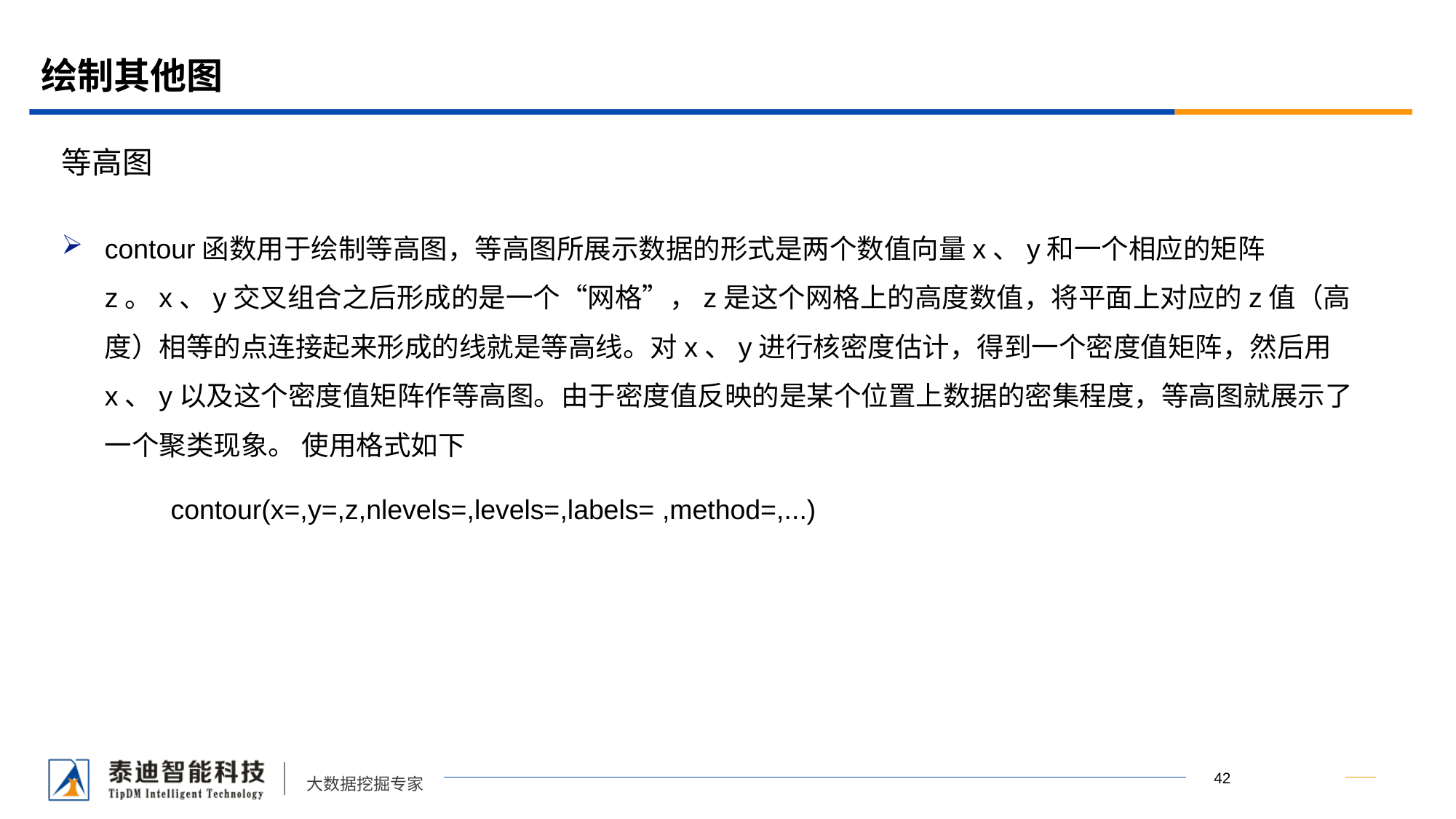

# 绘制其他图
等高图
contour函数用于绘制等高图，等高图所展示数据的形式是两个数值向量x、y和一个相应的矩阵z。x、y交叉组合之后形成的是一个“网格”，z是这个网格上的高度数值，将平面上对应的z值（高度）相等的点连接起来形成的线就是等高线。对x、y进行核密度估计，得到一个密度值矩阵，然后用x、y以及这个密度值矩阵作等高图。由于密度值反映的是某个位置上数据的密集程度，等高图就展示了一个聚类现象。 使用格式如下
	contour(x=,y=,z,nlevels=,levels=,labels= ,method=,...)